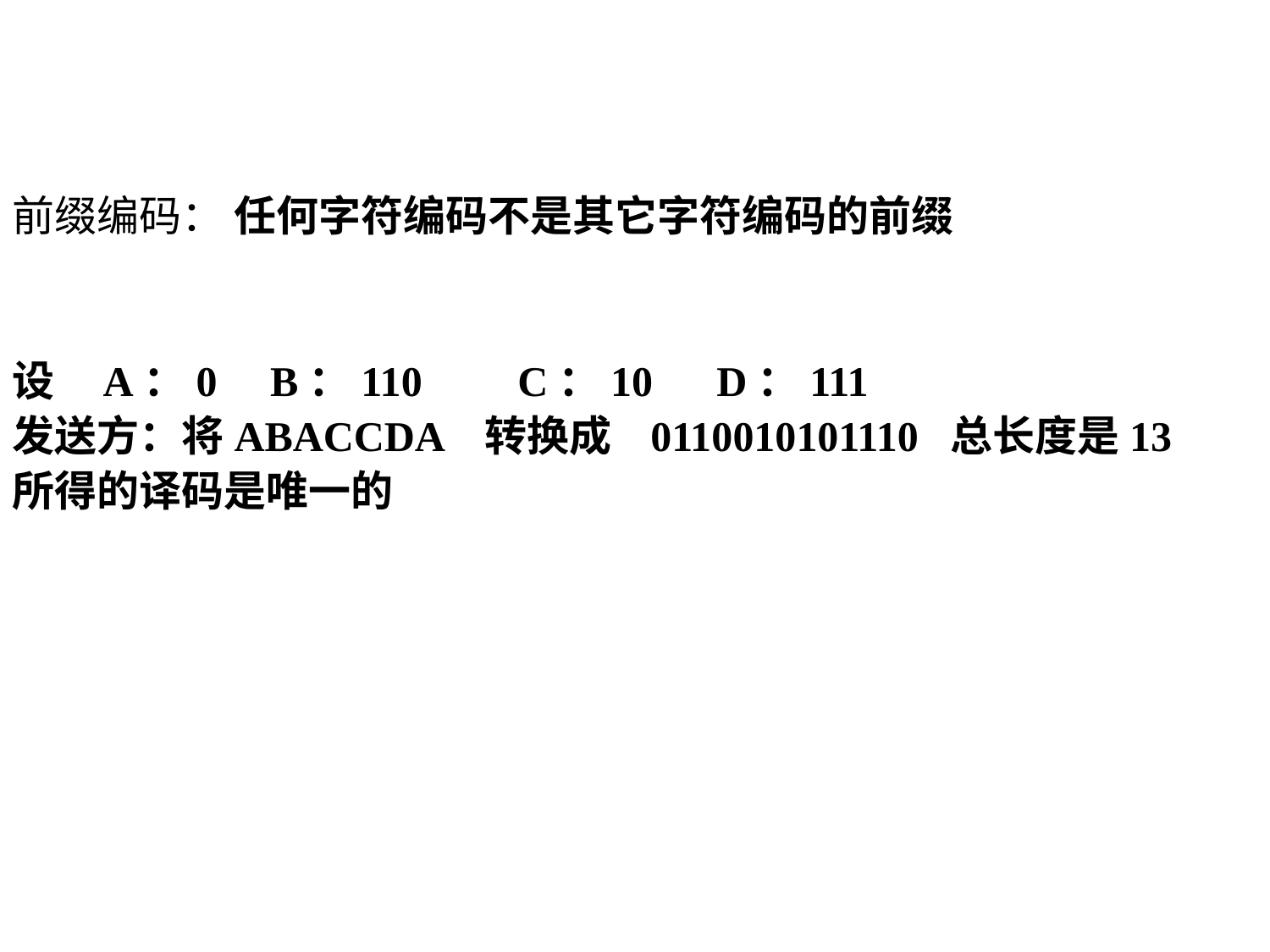

前缀编码： 任何字符编码不是其它字符编码的前缀

设    A：0     B：110         C：10      D：111
发送方：将ABACCDA   转换成   0110010101110  总长度是13
所得的译码是唯一的